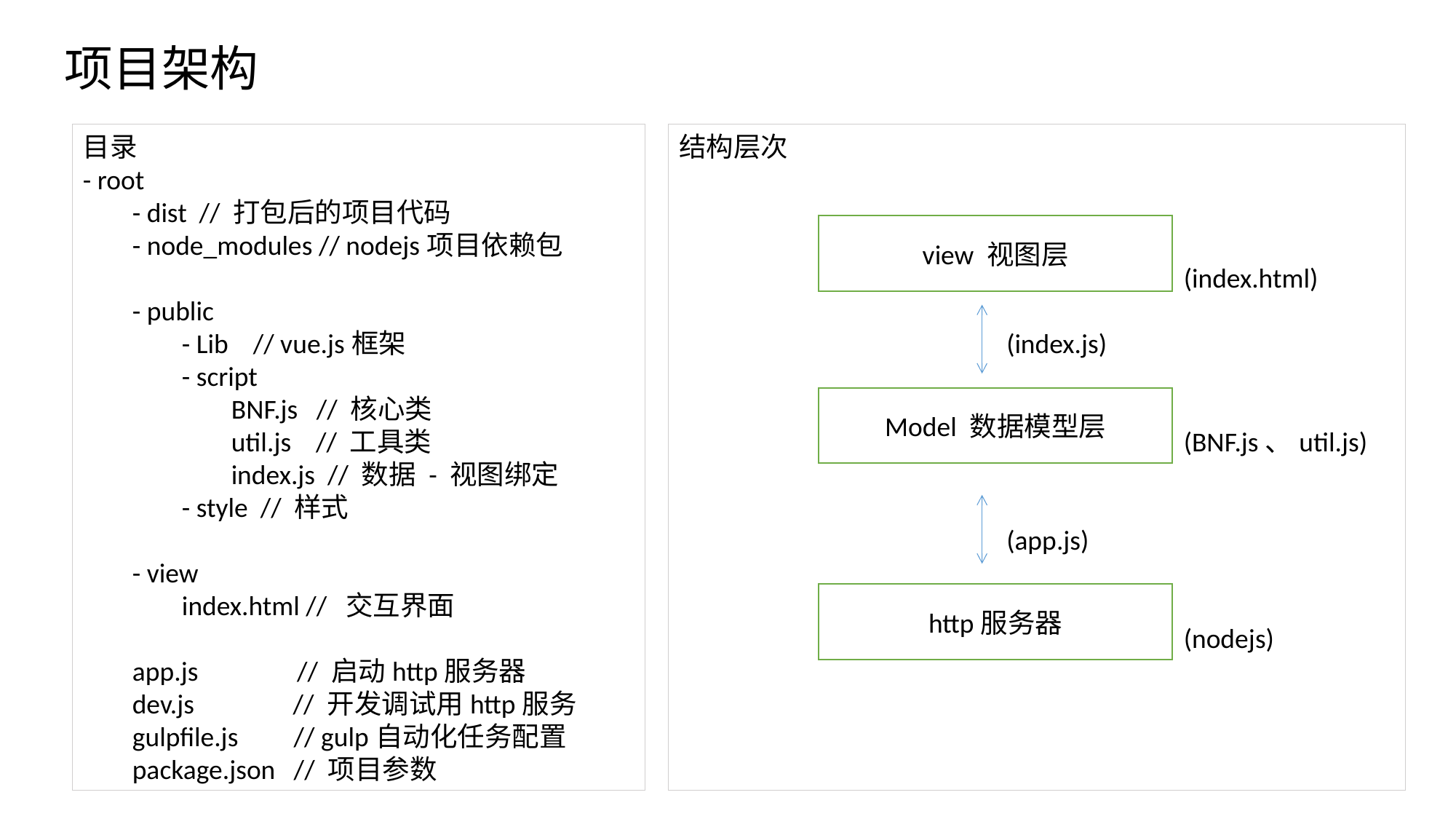

项目架构
目录
- root
        - dist  // 打包后的项目代码
        - node_modules // nodejs项目依赖包

        - public
                - Lib    // vue.js框架
                - script
                        BNF.js   // 核心类
                        util.js    // 工具类
                        index.js  // 数据 - 视图绑定
                - style  // 样式

        - view
                index.html //  交互界面

        app.js                // 启动http服务器
        dev.js                // 开发调试用http服务
        gulpfile.js         // gulp自动化任务配置
        package.json   // 项目参数
结构层次

				           (index.html)

			(index.js)

				           (BNF.js、util.js)

			(app.js)

				           (nodejs)

view 视图层
Model 数据模型层
http服务器